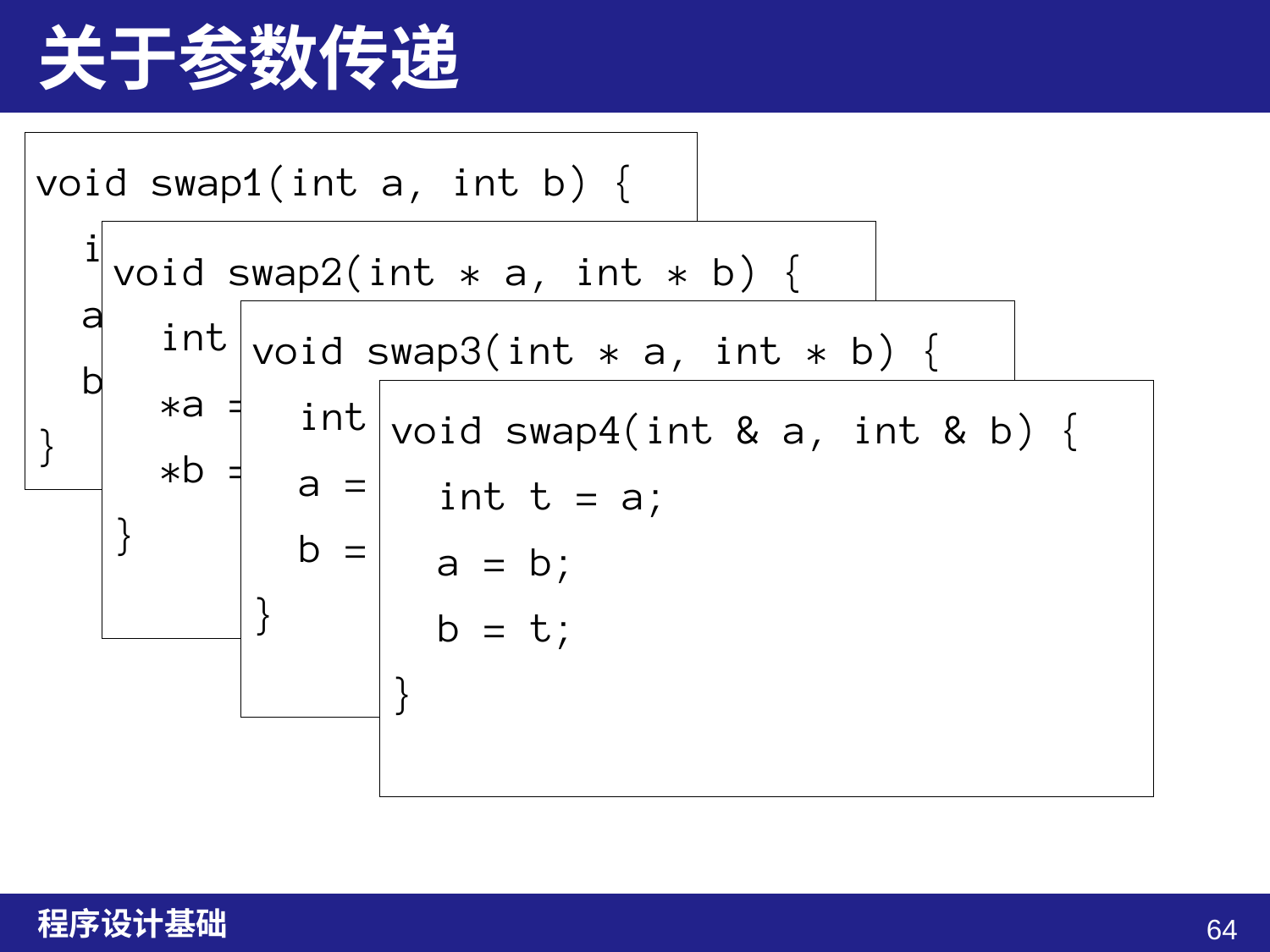

# 关于参数传递

void swap1(int a, int b) {
  int t = a;
  a = b;
  b = t;
}
void swap2(int * a, int * b) {
  int t = *a;
  *a = *b;
  *b = t;
}

void swap3(int * a, int * b) {
  int * t = a;
  a = b;
  b = t;
}

void swap4(int & a, int & b) {
  int t = a;
  a = b;
  b = t;
}